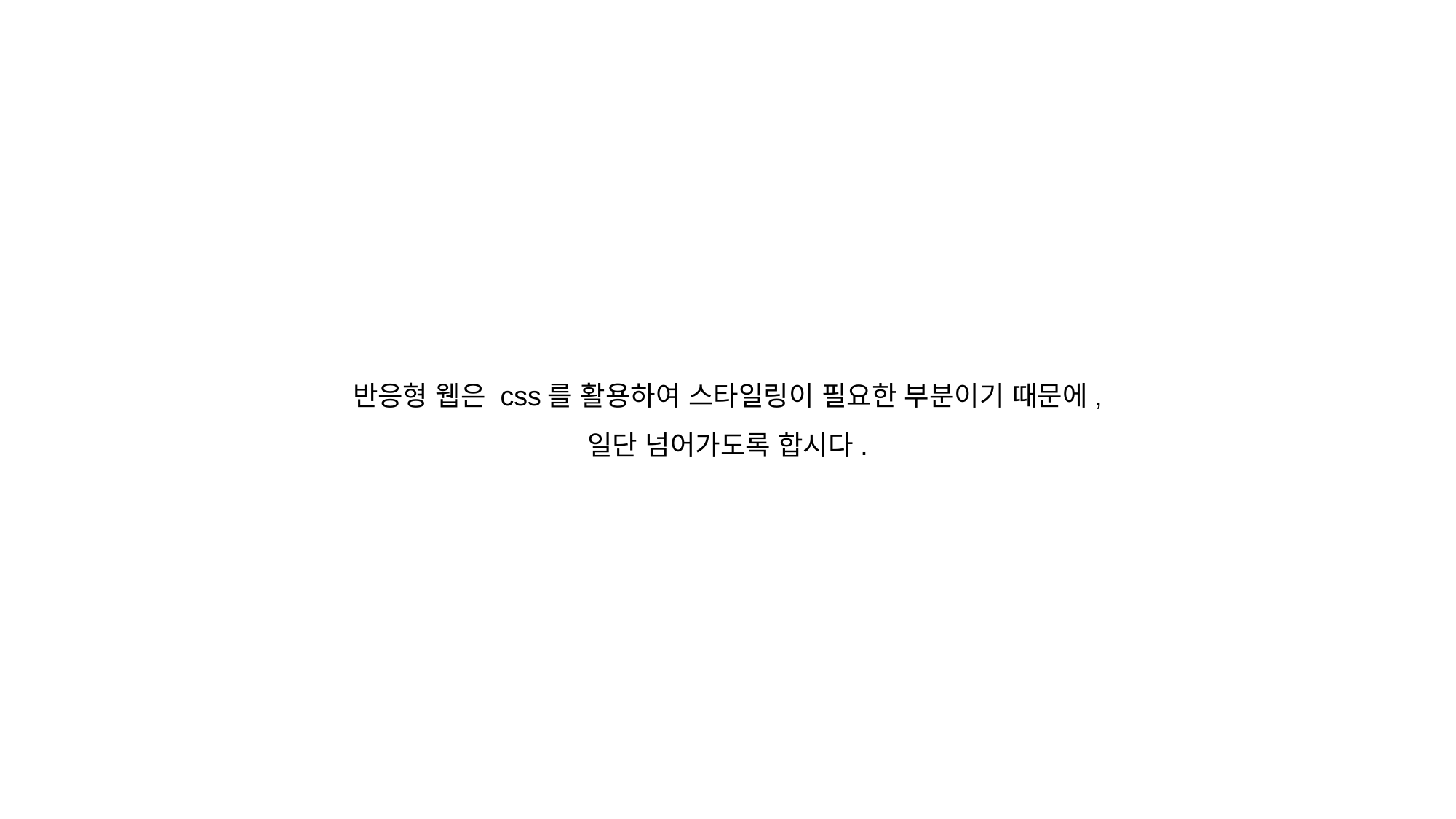

반응형 웹은 css를 활용하여 스타일링이 필요한 부분이기 때문에,
일단 넘어가도록 합시다.